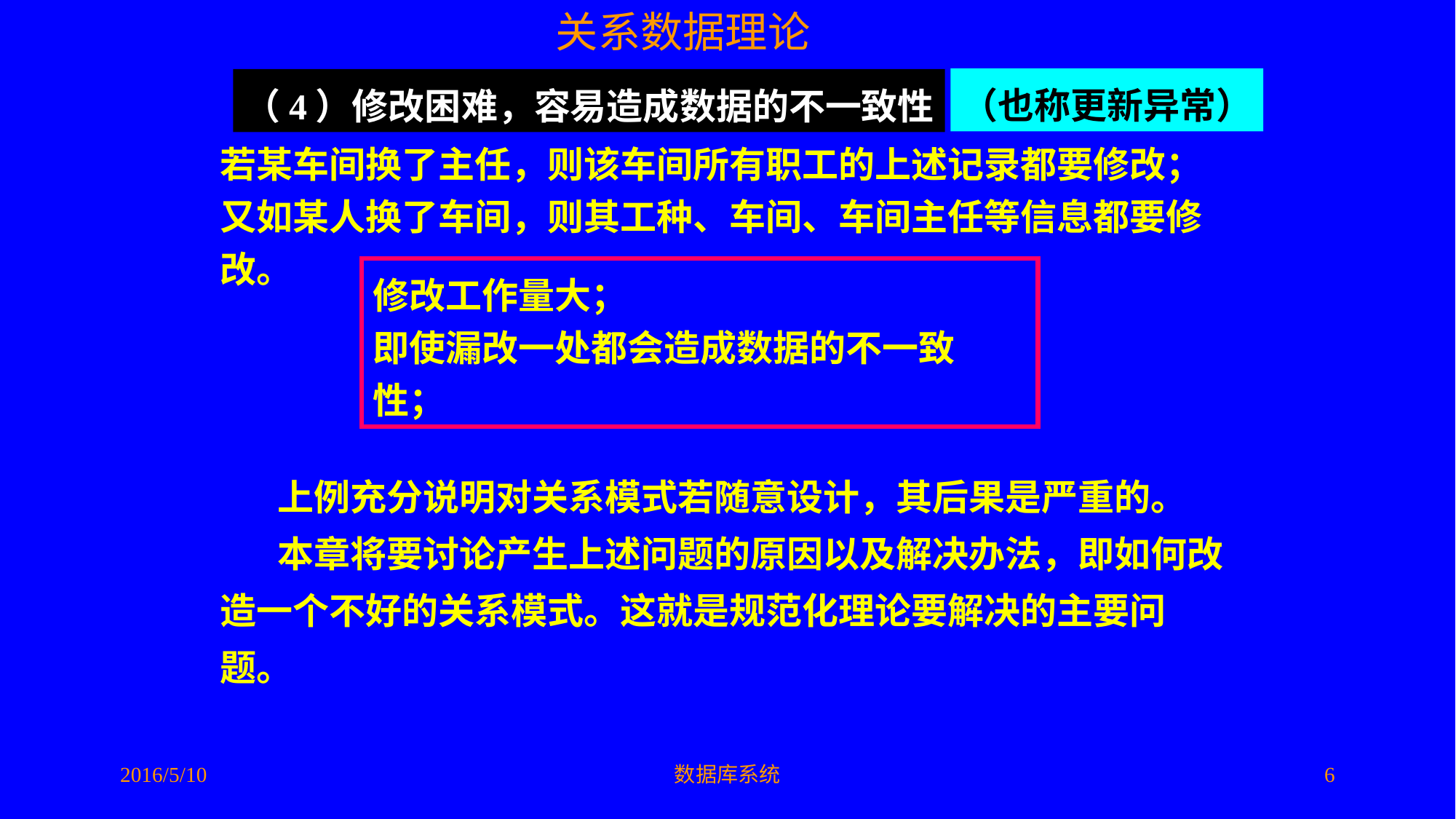

（也称更新异常）
（4）修改困难，容易造成数据的不一致性
若某车间换了主任，则该车间所有职工的上述记录都要修改；
又如某人换了车间，则其工种、车间、车间主任等信息都要修改。
修改工作量大；
即使漏改一处都会造成数据的不一致性；
      上例充分说明对关系模式若随意设计，其后果是严重的。
      本章将要讨论产生上述问题的原因以及解决办法，即如何改造一个不好的关系模式。这就是规范化理论要解决的主要问题。
2016/5/10
数据库系统
6